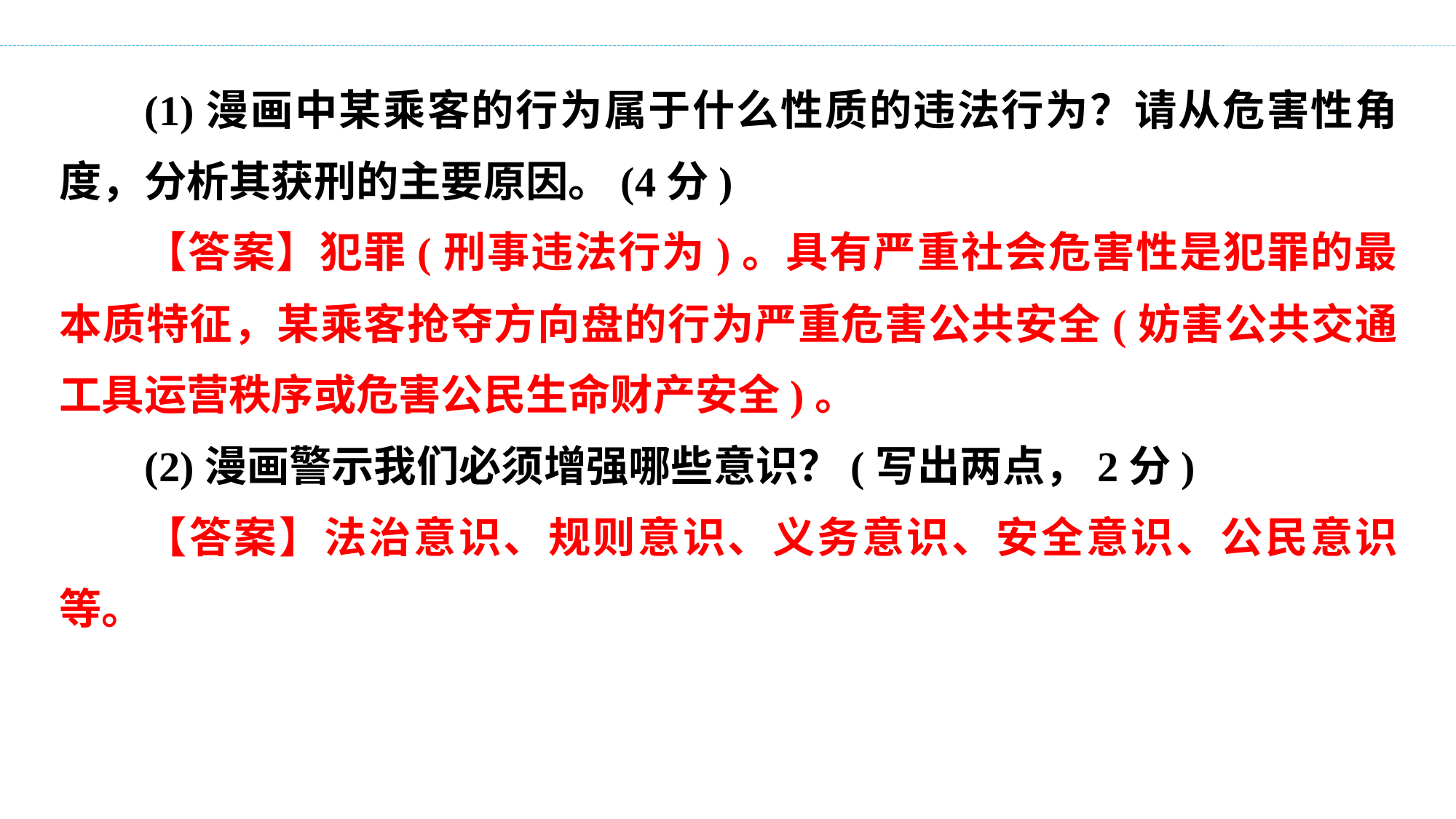

(1)漫画中某乘客的行为属于什么性质的违法行为？请从危害性角度，分析其获刑的主要原因。(4分)
【答案】犯罪(刑事违法行为)。具有严重社会危害性是犯罪的最本质特征，某乘客抢夺方向盘的行为严重危害公共安全(妨害公共交通工具运营秩序或危害公民生命财产安全)。
(2)漫画警示我们必须增强哪些意识？(写出两点，2分)
【答案】法治意识、规则意识、义务意识、安全意识、公民意识等。